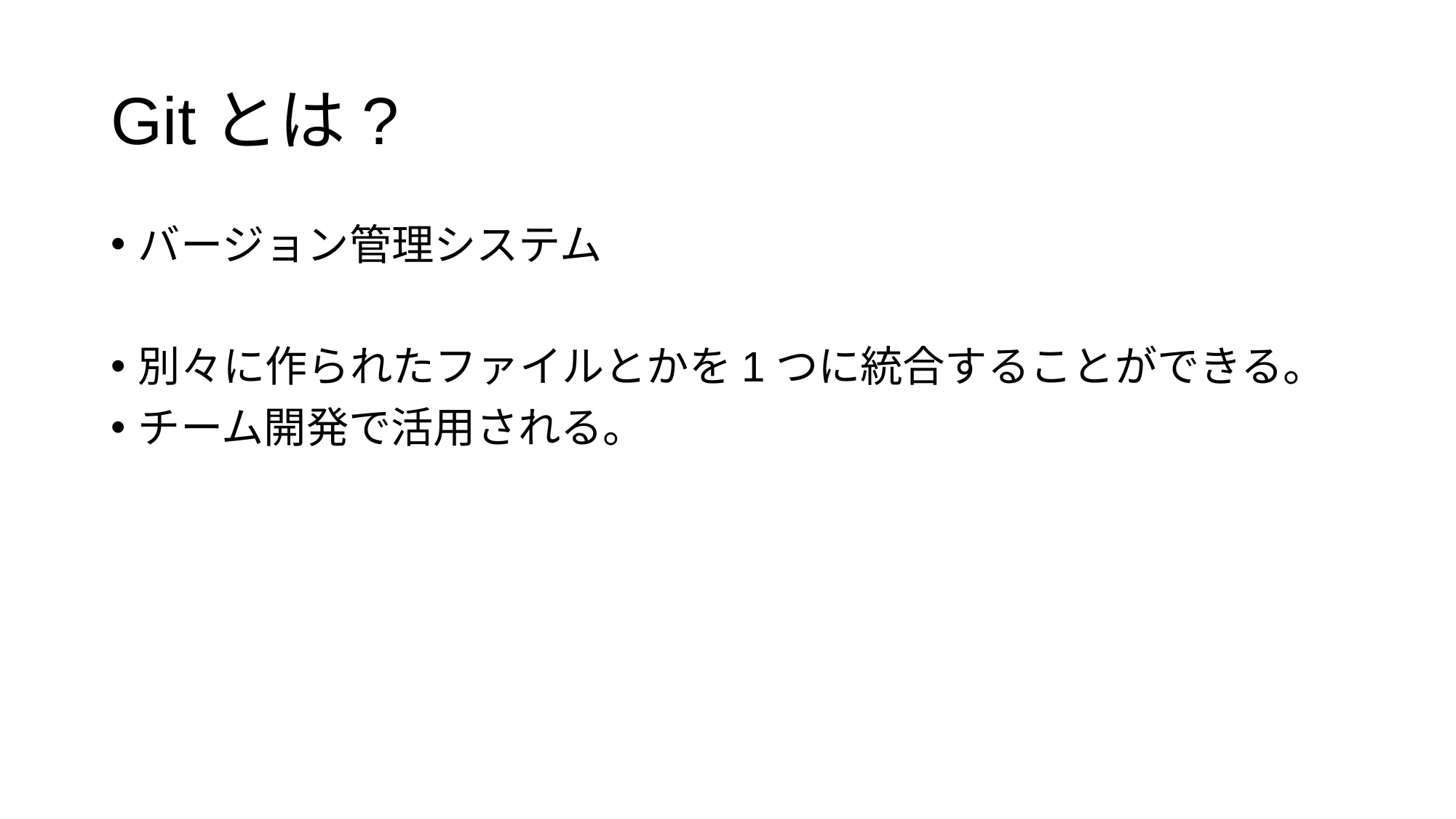

# Gitとは?
バージョン管理システム

別々に作られたファイルとかを1つに統合することができる。
チーム開発で活用される。